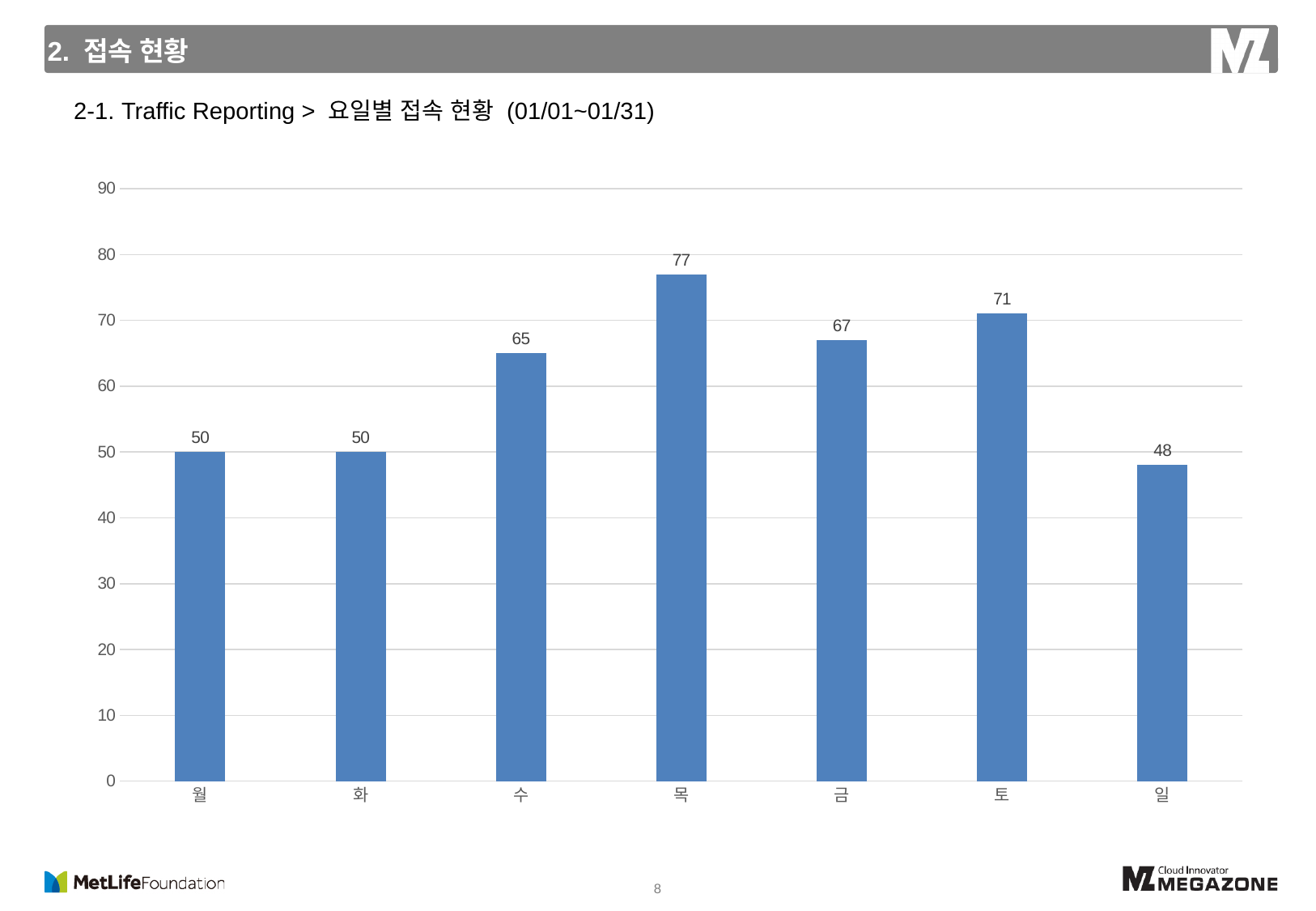

2. 접속 현황
2-1. Traffic Reporting > 요일별 접속 현황 (01/01~01/31)

### Chart

| Category | 계열 1 |
|---|---|
| 월 | 50.0 |
| 화 | 50.0 |
| 수 | 65.0 |
| 목 | 77.0 |
| 금 | 67.0 |
| 토 | 71.0 |
| 일 | 48.0 |
8